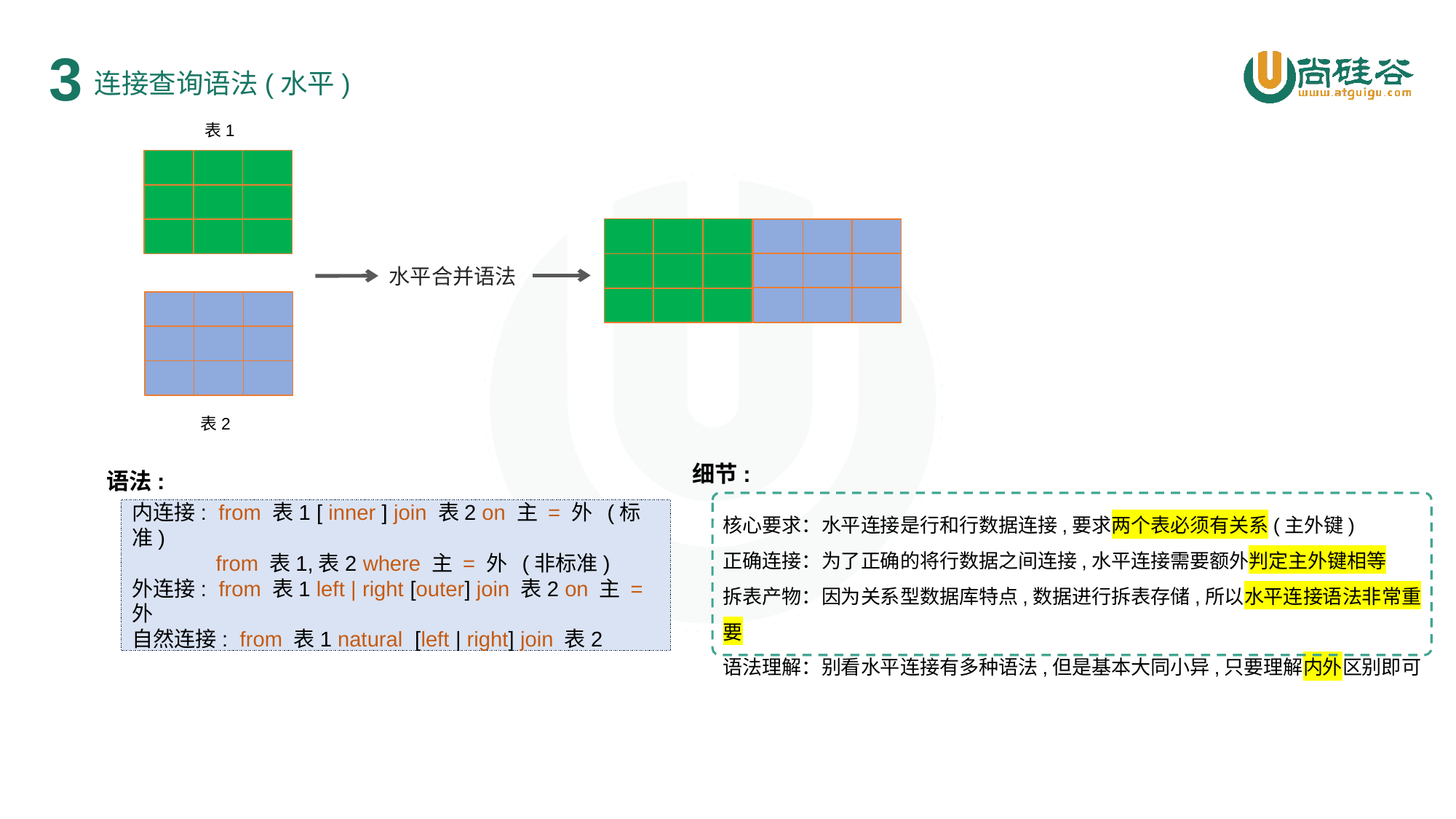

3
连接查询语法(水平)
表1

水平合并语法

表2
细节:
语法:

核心要求：水平连接是行和行数据连接,要求两个表必须有关系(主外键)
正确连接：为了正确的将行数据之间连接,水平连接需要额外判定主外键相等
拆表产物：因为关系型数据库特点,数据进行拆表存储,所以水平连接语法非常重要
语法理解：别看水平连接有多种语法,但是基本大同小异,只要理解内外区别即可
内连接:  from 表1 [ inner ] join 表2 on 主 = 外  (标准)
              from 表1,表2 where 主 = 外  (非标准)
外连接:  from 表1 left | right [outer] join 表2 on 主 = 外
自然连接:  from 表1 natural  [left | right] join 表2